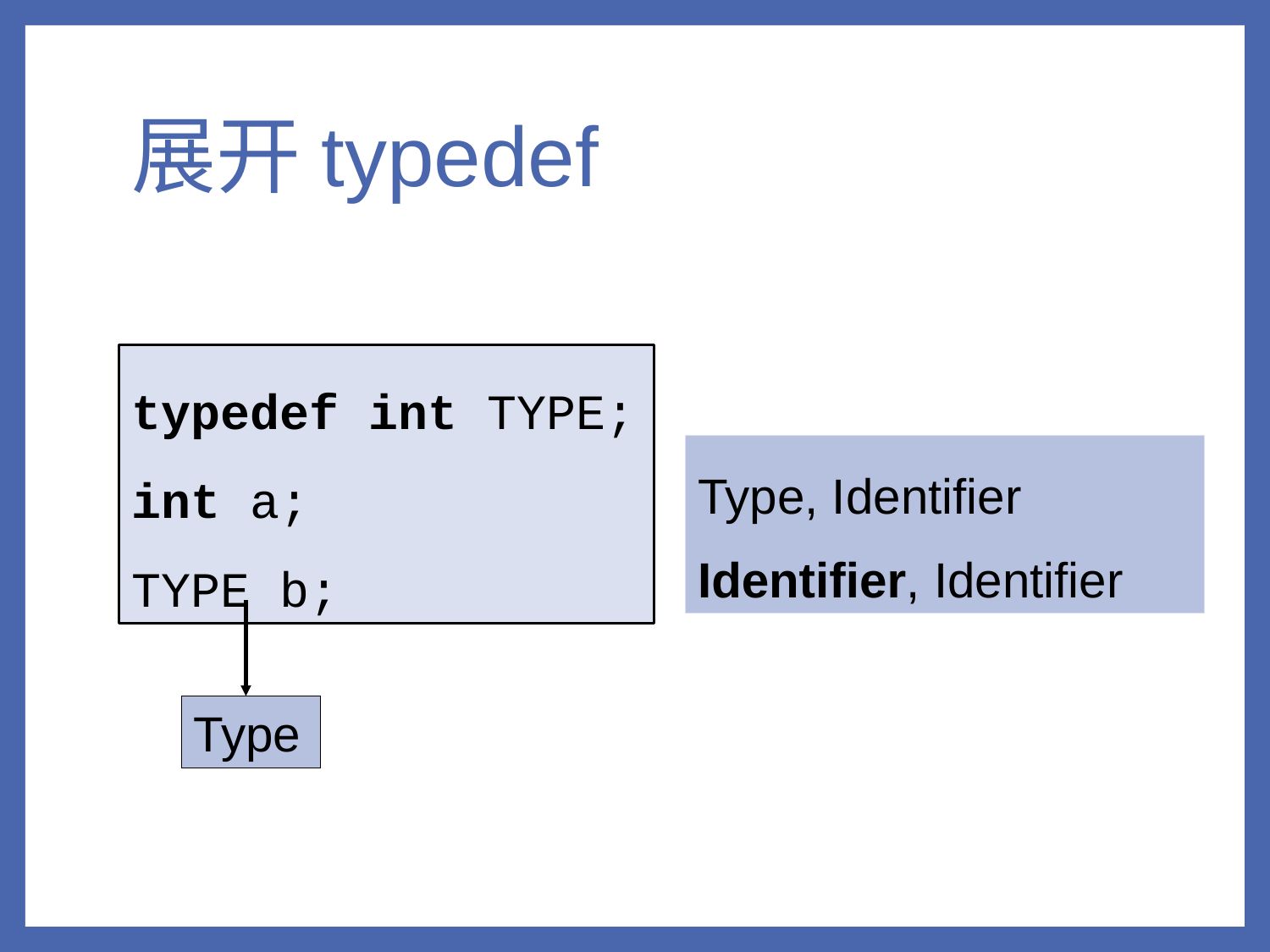

展开typedef
typedef int TYPE;
int a;
TYPE b;
Type, Identifier
Identifier, Identifier
Type